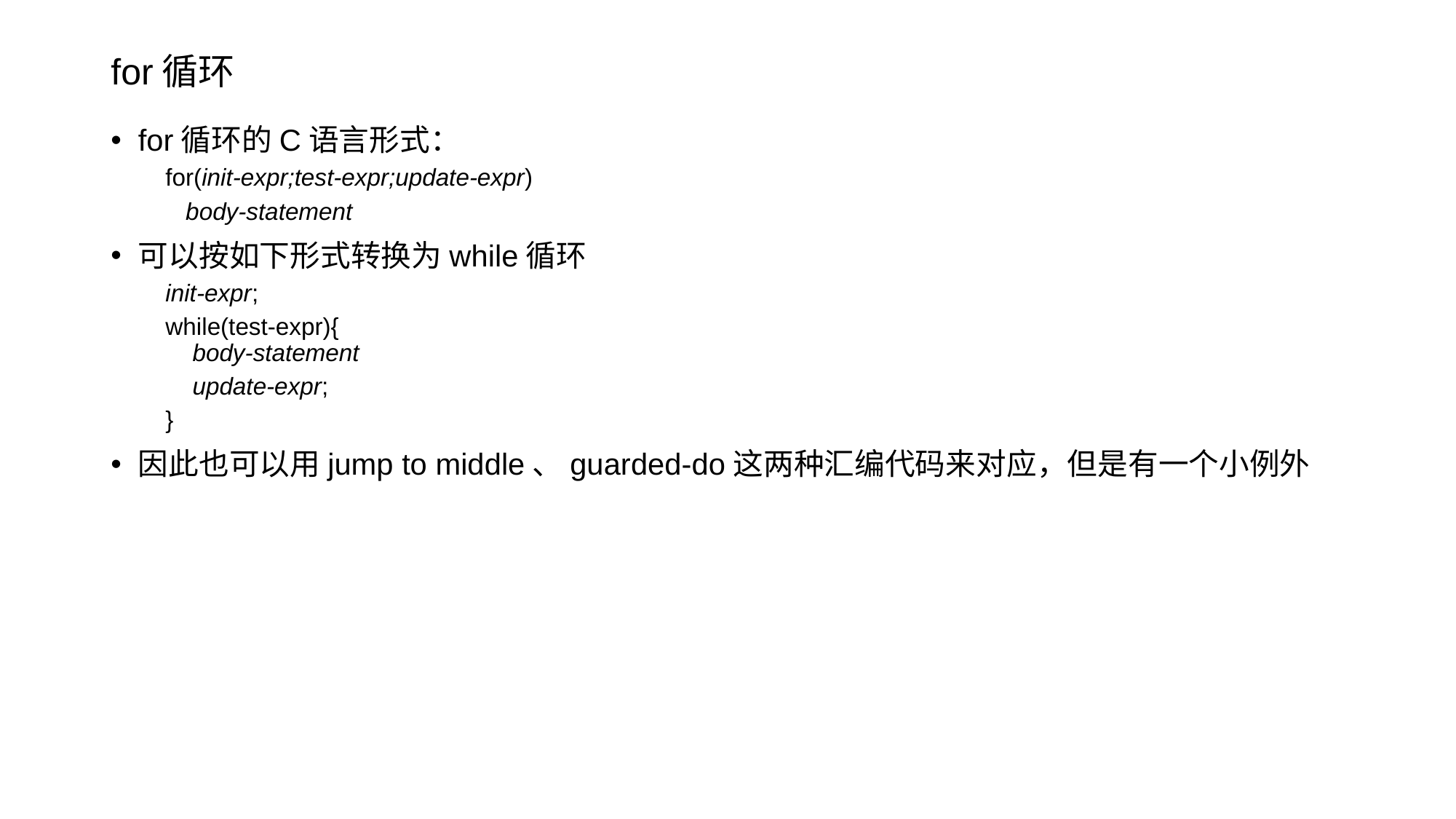

# for循环
for循环的C语言形式：
for(init-expr;test-expr;update-expr)
   body-statement
可以按如下形式转换为while循环
init-expr;
while(test-expr){
    body-statement
    update-expr;
}
因此也可以用jump to middle、guarded-do这两种汇编代码来对应，但是有一个小例外